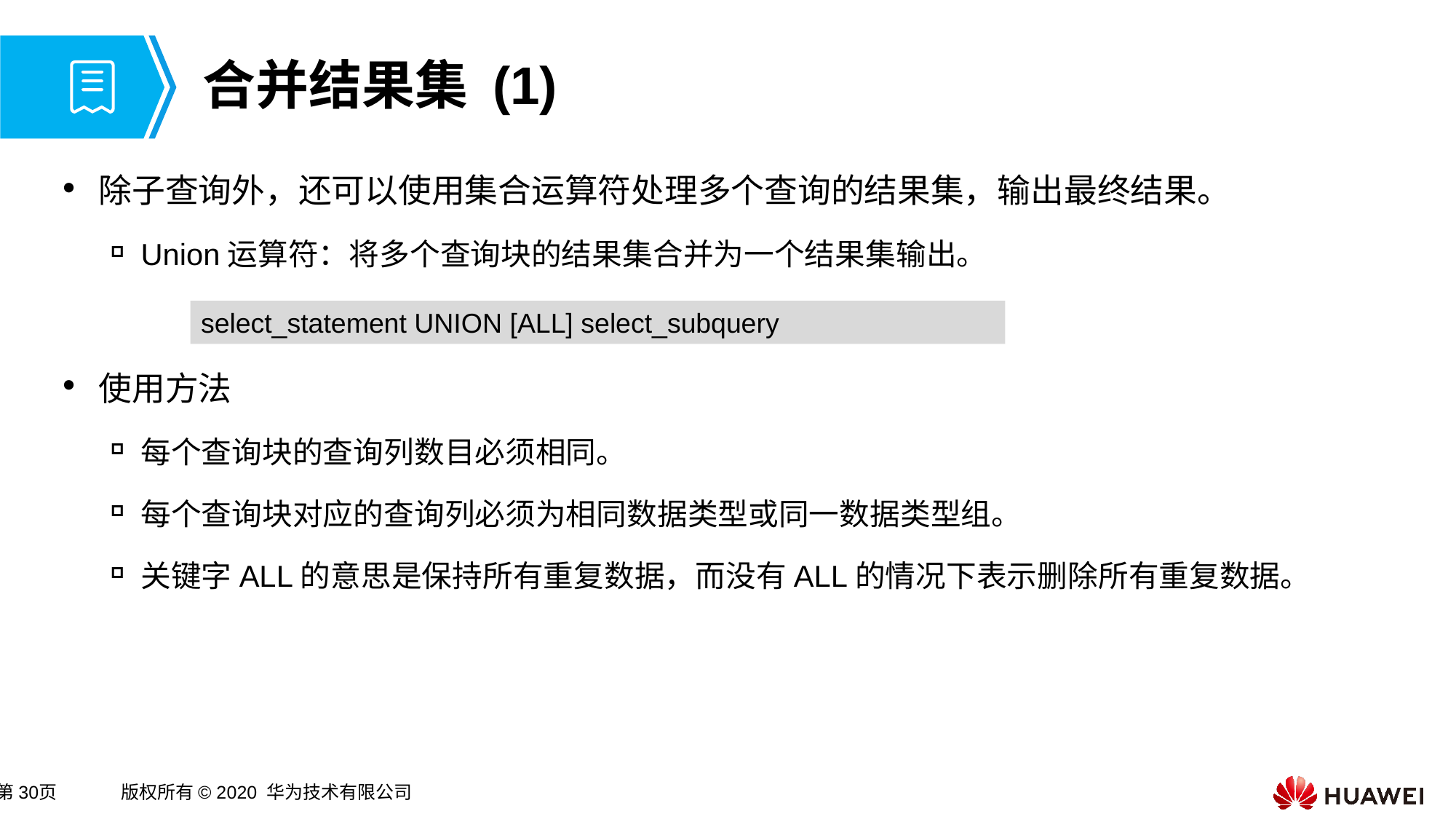

# 合并结果集 (1)
除子查询外，还可以使用集合运算符处理多个查询的结果集，输出最终结果。
Union运算符：将多个查询块的结果集合并为一个结果集输出。

使用方法
每个查询块的查询列数目必须相同。
每个查询块对应的查询列必须为相同数据类型或同一数据类型组。
关键字ALL的意思是保持所有重复数据，而没有ALL的情况下表示删除所有重复数据。
select_statement UNION [ALL] select_subquery